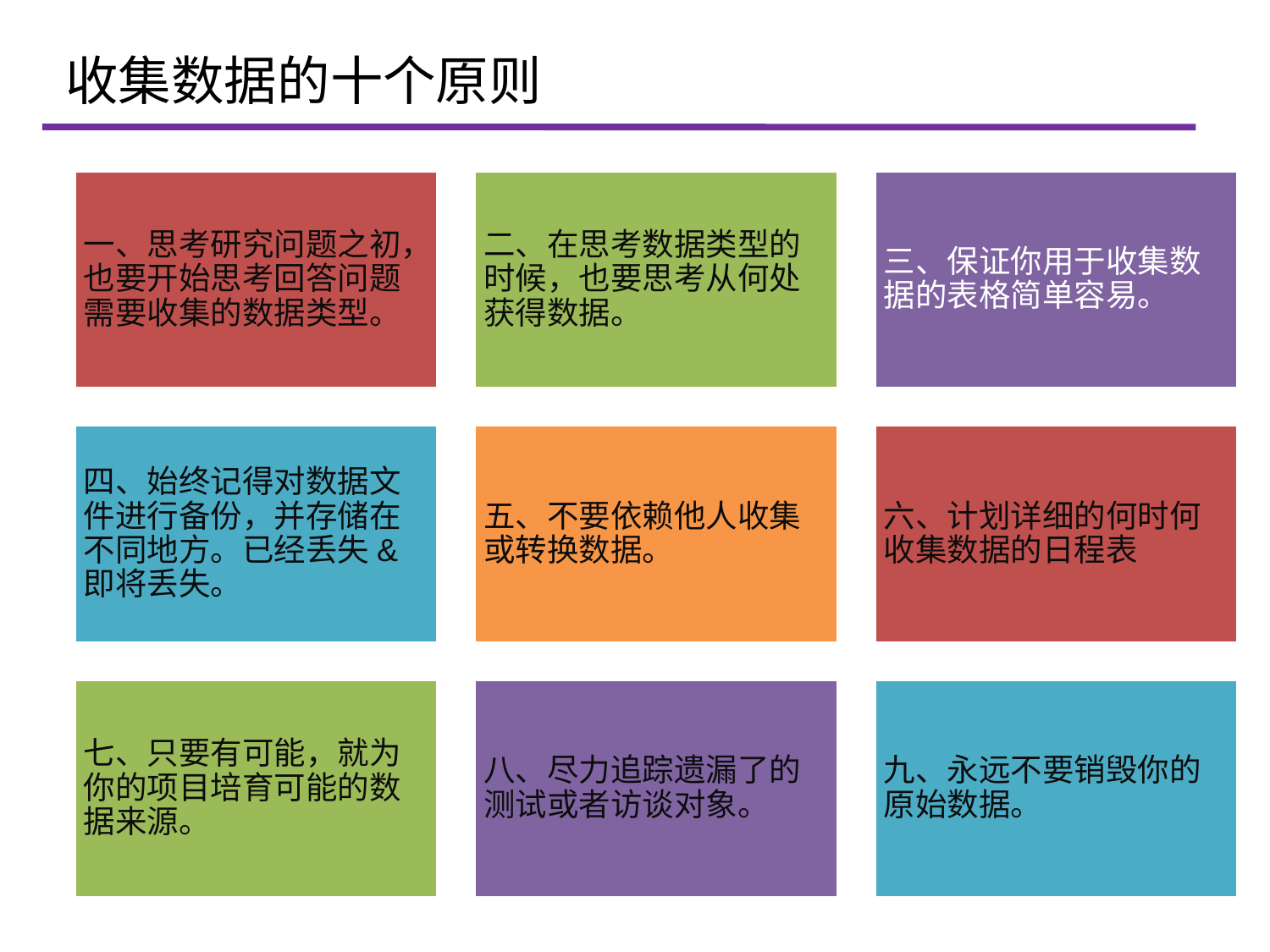

# 收集数据的十个原则
一、思考研究问题之初，也要开始思考回答问题需要收集的数据类型。
二、在思考数据类型的时候，也要思考从何处获得数据。
三、保证你用于收集数据的表格简单容易。
四、始终记得对数据文件进行备份，并存储在不同地方。已经丢失&即将丢失。
五、不要依赖他人收集或转换数据。
六、计划详细的何时何收集数据的日程表
七、只要有可能，就为你的项目培育可能的数据来源。
八、尽力追踪遗漏了的测试或者访谈对象。
九、永远不要销毁你的原始数据。